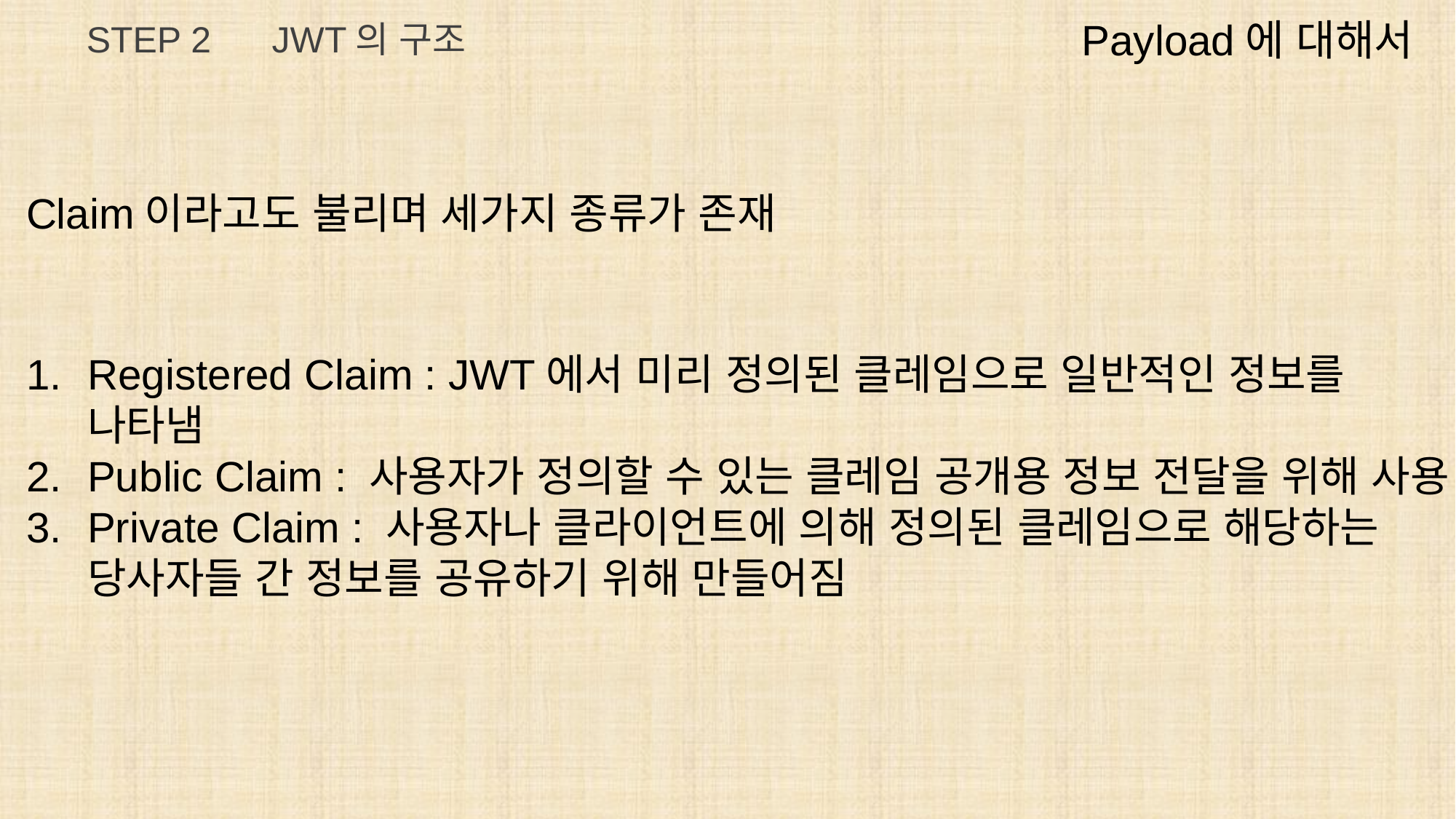

Payload에 대해서
STEP 2      JWT의 구조
Claim이라고도 불리며 세가지 종류가 존재
Registered Claim : JWT에서 미리 정의된 클레임으로 일반적인 정보를 나타냄
Public Claim : 사용자가 정의할 수 있는 클레임 공개용 정보 전달을 위해 사용
Private Claim : 사용자나 클라이언트에 의해 정의된 클레임으로 해당하는 당사자들 간 정보를 공유하기 위해 만들어짐